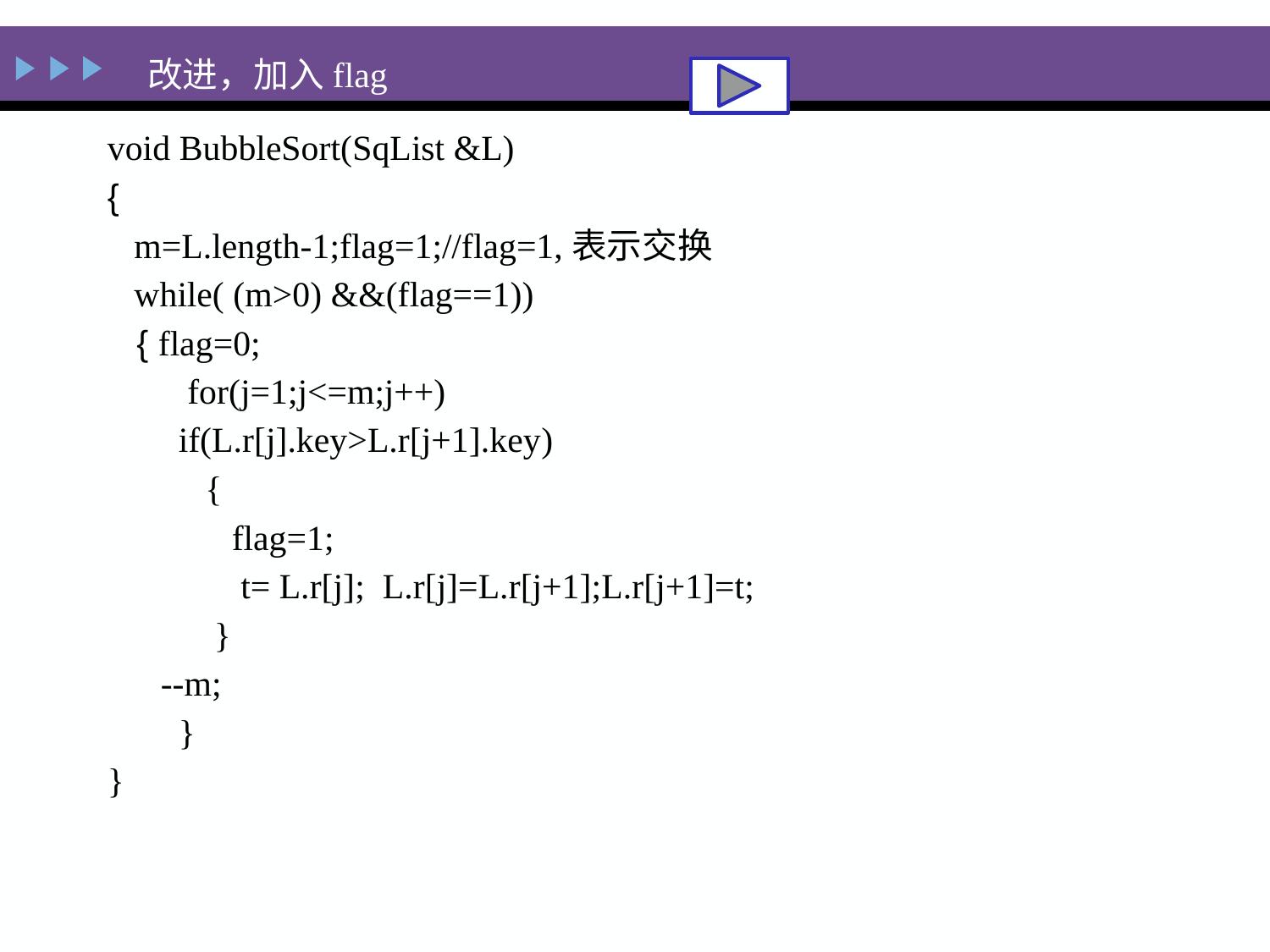

改进，加入flag

void BubbleSort(SqList &L)
{
   m=L.length-1;flag=1;//flag=1,表示交换
   while( (m>0) &&(flag==1))
   { flag=0;
         for(j=1;j<=m;j++)
        if(L.r[j].key>L.r[j+1].key)
           {
              flag=1;
               t= L.r[j];  L.r[j]=L.r[j+1];L.r[j+1]=t;
            }
      --m;
        }
}